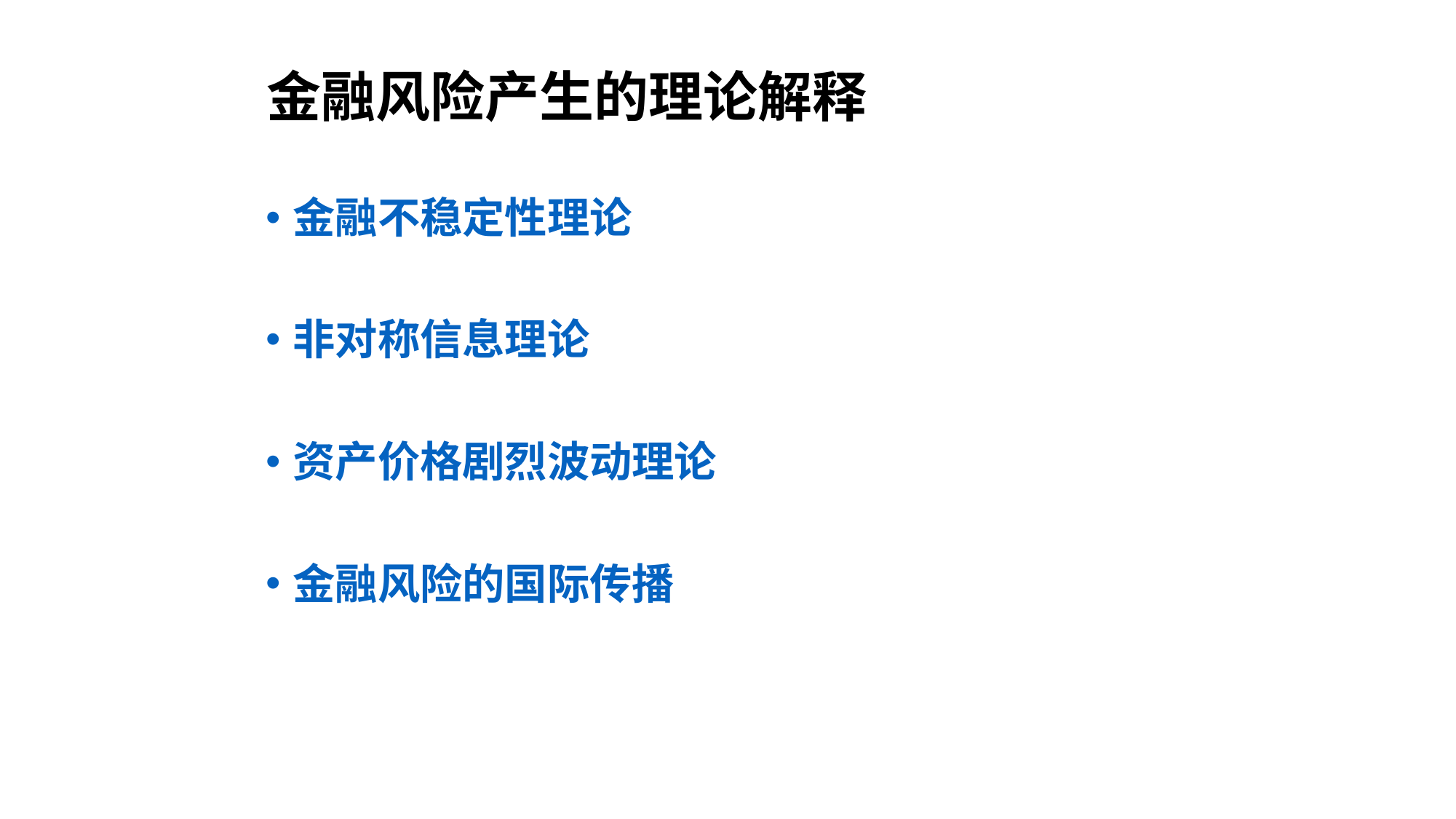

金融风险产生的理论解释
金融不稳定性理论

非对称信息理论

资产价格剧烈波动理论

金融风险的国际传播